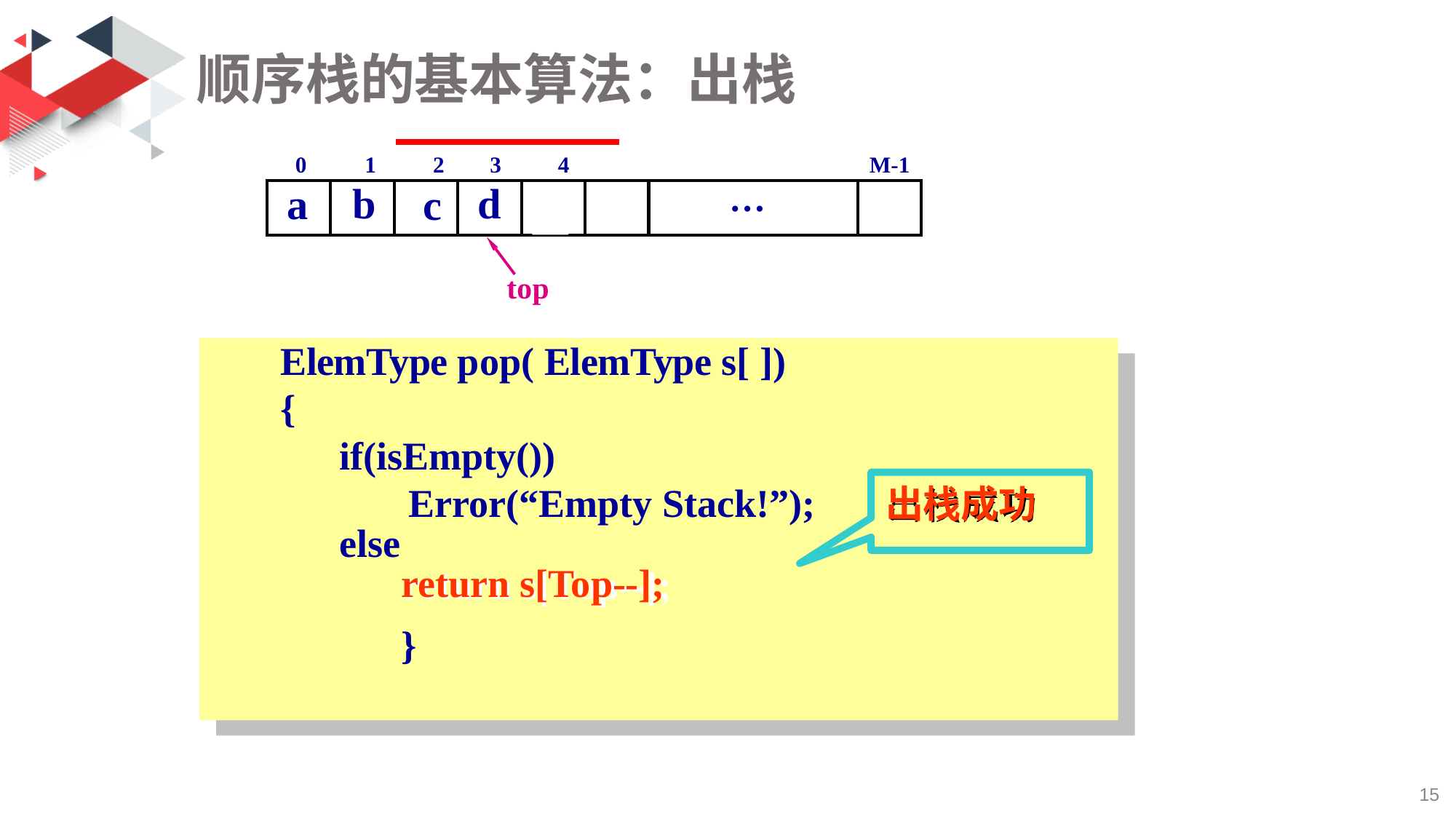

# 顺序栈的基本算法：出栈

0	1	2	3	4
M-1
| a | b | c | d |  |  | … |  |
| --- | --- | --- | --- | --- | --- | --- | --- |
e

top
ElemType pop( ElemType s[ ])
{
if(isEmpty())
Error(“Empty Stack!”);
else
return s[Top--];
}

出栈成功

15